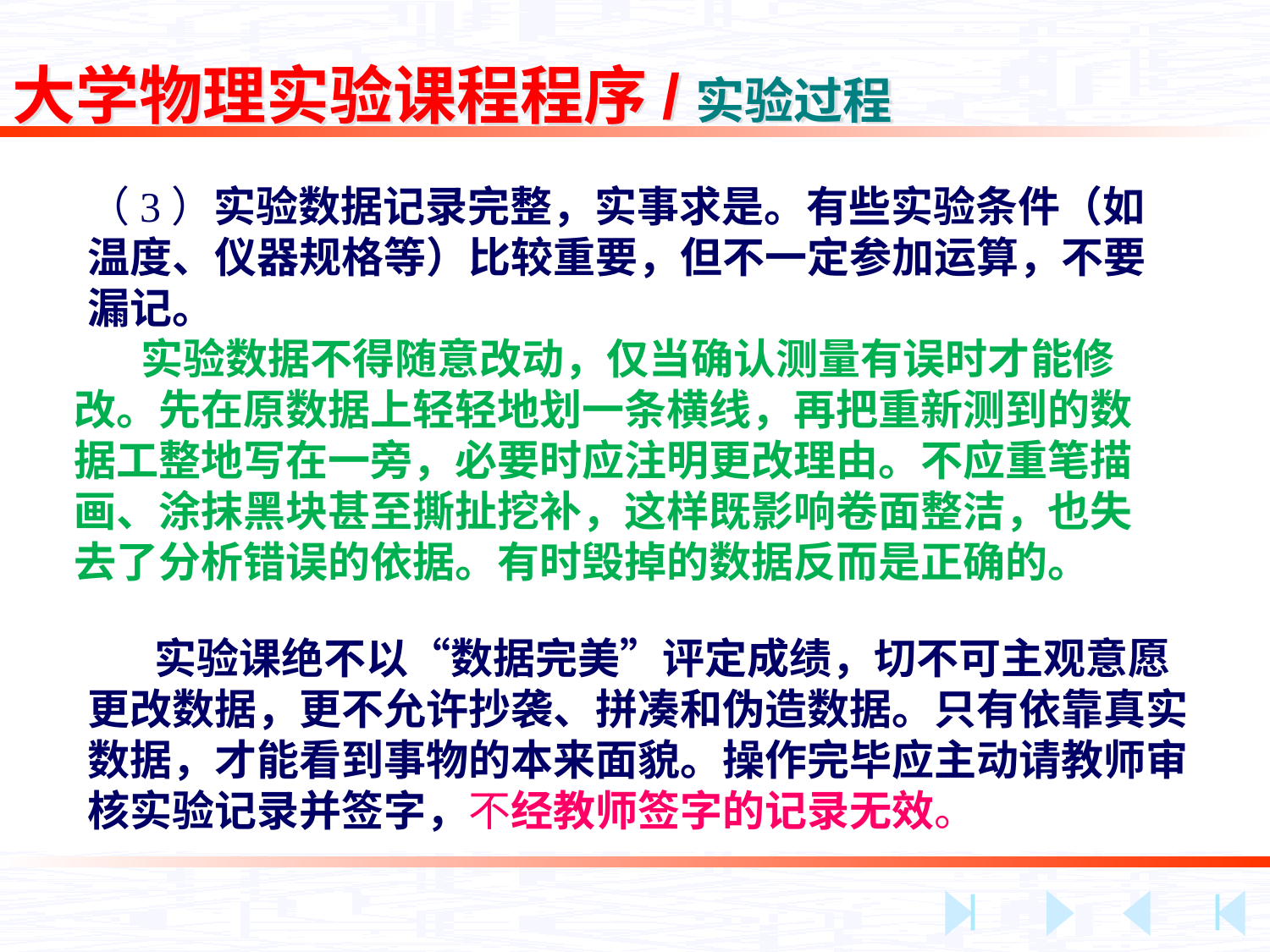

大学物理实验课程程序/实验过程
（3）实验数据记录完整，实事求是。有些实验条件（如温度、仪器规格等）比较重要，但不一定参加运算，不要漏记。

      实验数据不得随意改动，仅当确认测量有误时才能修改。先在原数据上轻轻地划一条横线，再把重新测到的数据工整地写在一旁，必要时应注明更改理由。不应重笔描画、涂抹黑块甚至撕扯挖补，这样既影响卷面整洁，也失去了分析错误的依据。有时毁掉的数据反而是正确的。
      实验课绝不以“数据完美”评定成绩，切不可主观意愿更改数据，更不允许抄袭、拼凑和伪造数据。只有依靠真实数据，才能看到事物的本来面貌。操作完毕应主动请教师审核实验记录并签字，不经教师签字的记录无效。